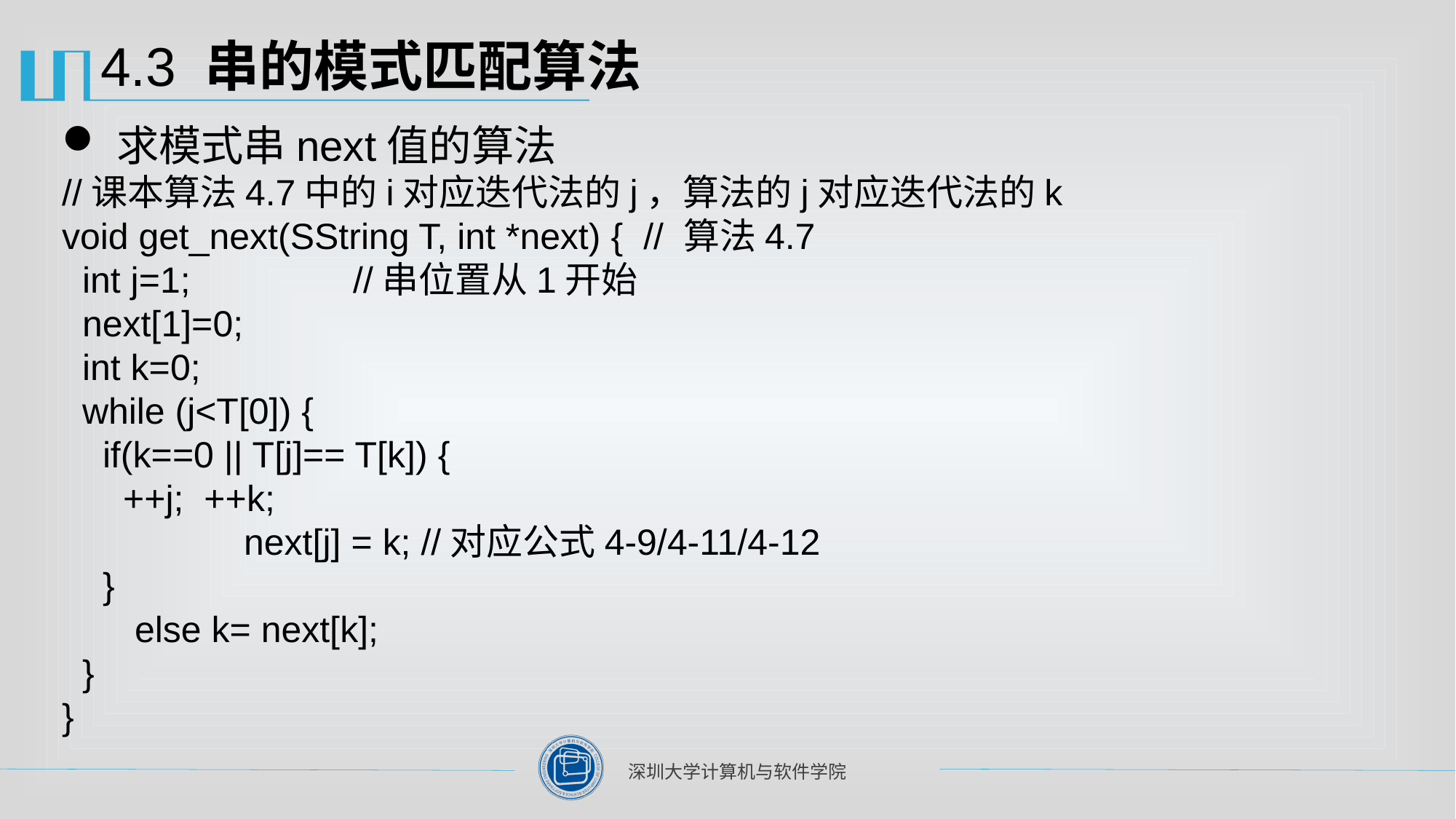

# 4.3 串的模式匹配算法
求模式串next值的算法
//课本算法4.7中的i对应迭代法的j，算法的j对应迭代法的k
void get_next(SString T, int *next) {  // 算法4.7
  int j=1; 		//串位置从1开始
  next[1]=0;
  int k=0;
  while (j<T[0]) {
    if(k==0 || T[j]== T[k]) {
      ++j;  ++k;
		next[j] = k; //对应公式4-9/4-11/4-12
    }
	else k= next[k];
  }
}

28